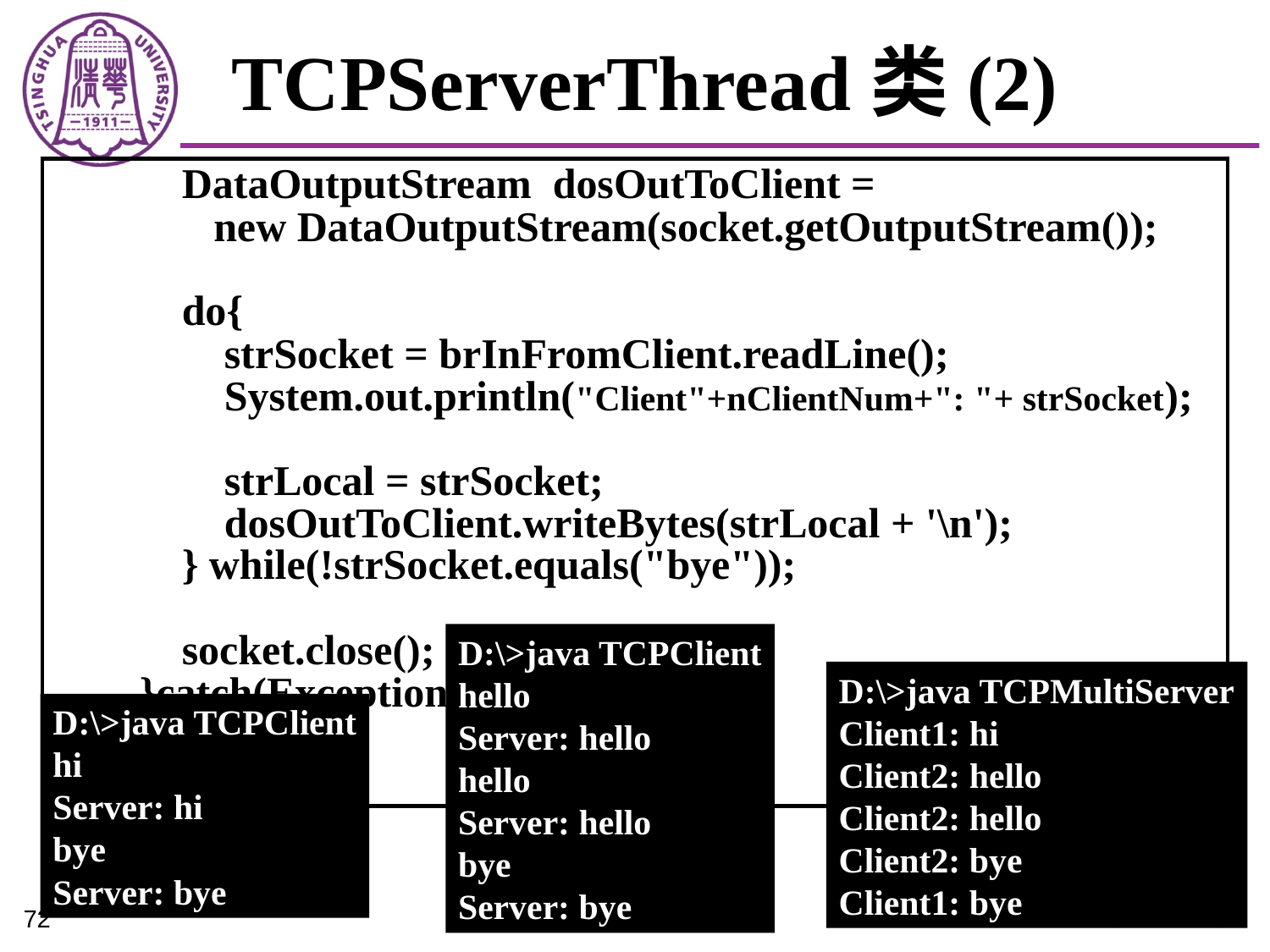

# TCPServerThread类(2)
            DataOutputStream  dosOutToClient =
               new DataOutputStream(socket.getOutputStream());

            do{
                strSocket = brInFromClient.readLine();
                System.out.println("Client"+nClientNum+": "+ strSocket);

                strLocal = strSocket;
                dosOutToClient.writeBytes(strLocal + '\n');
            } while(!strSocket.equals("bye"));

            socket.close();
        }catch(Exception e){}
    }
}
D:\>java TCPClient
hello
Server: hello
hello
Server: hello
bye
Server: bye
D:\>java TCPMultiServer
Client1: hi
Client2: hello
Client2: hello
Client2: bye
Client1: bye
D:\>java TCPClient
hi
Server: hi
bye
Server: bye
72